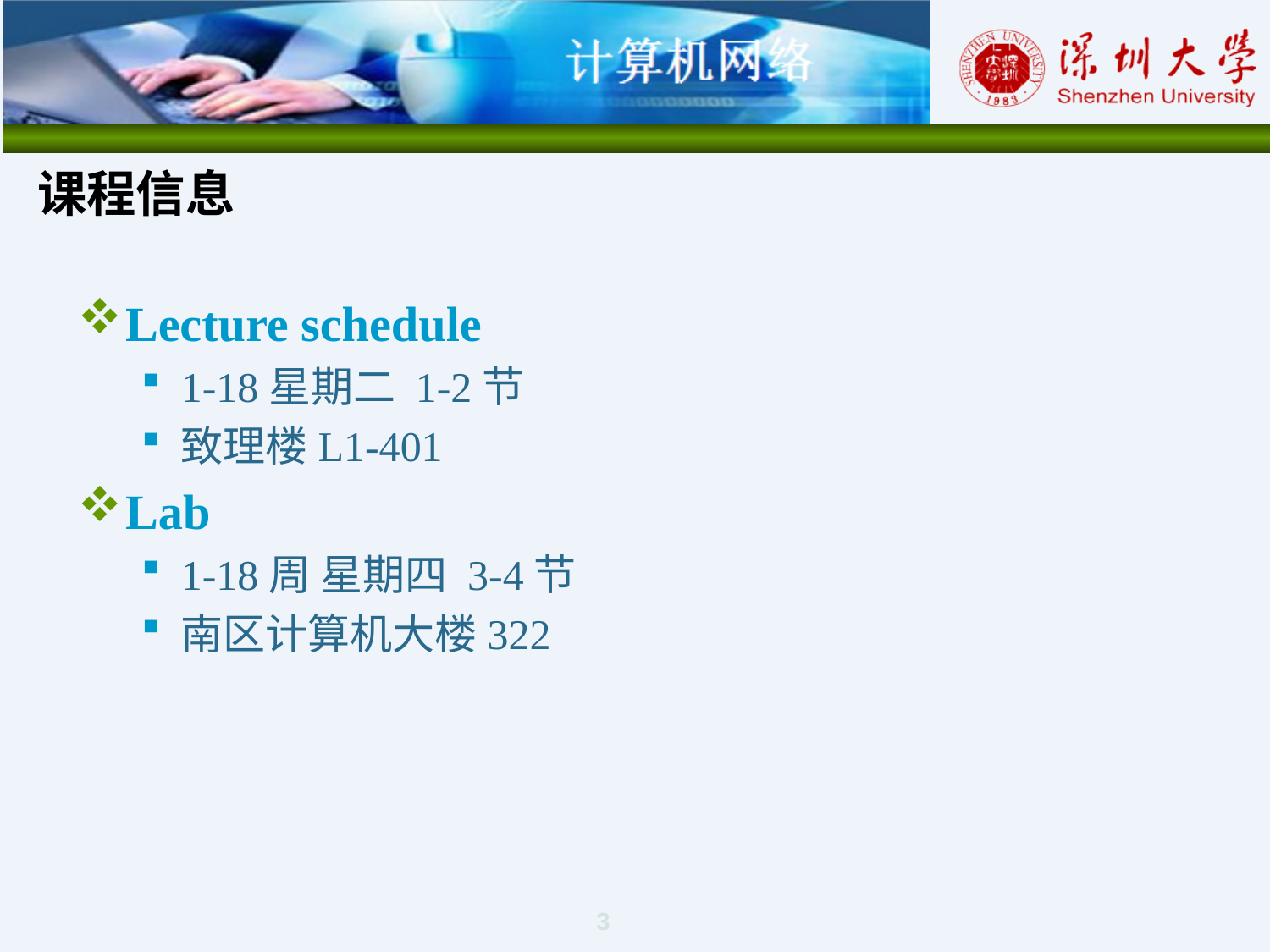

# 课程信息
Lecture schedule
1-18星期二 1-2节
致理楼L1-401
Lab
1-18周 星期四 3-4节
南区计算机大楼322

3